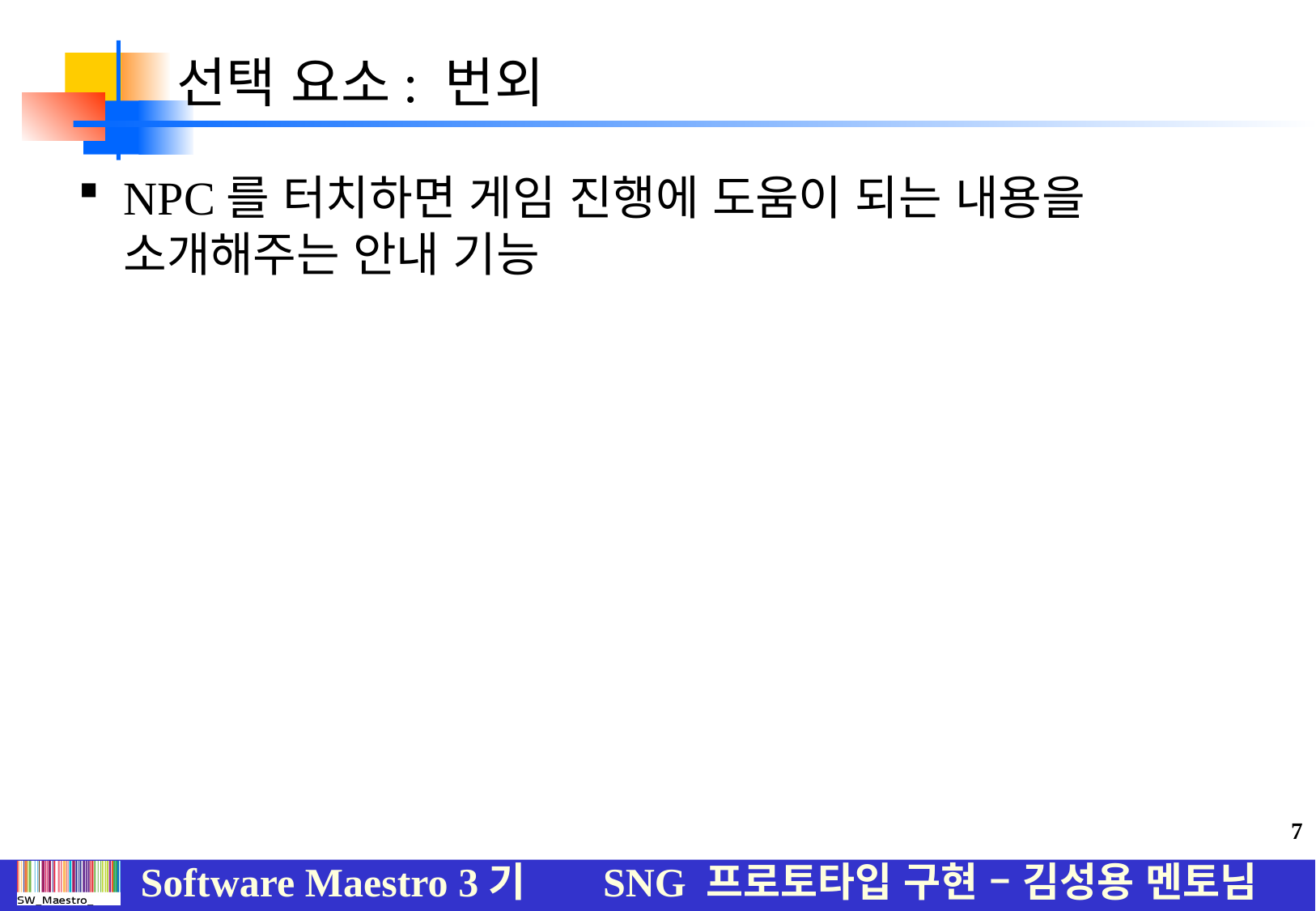

# 선택 요소: 번외
NPC를 터치하면 게임 진행에 도움이 되는 내용을 소개해주는 안내 기능
7